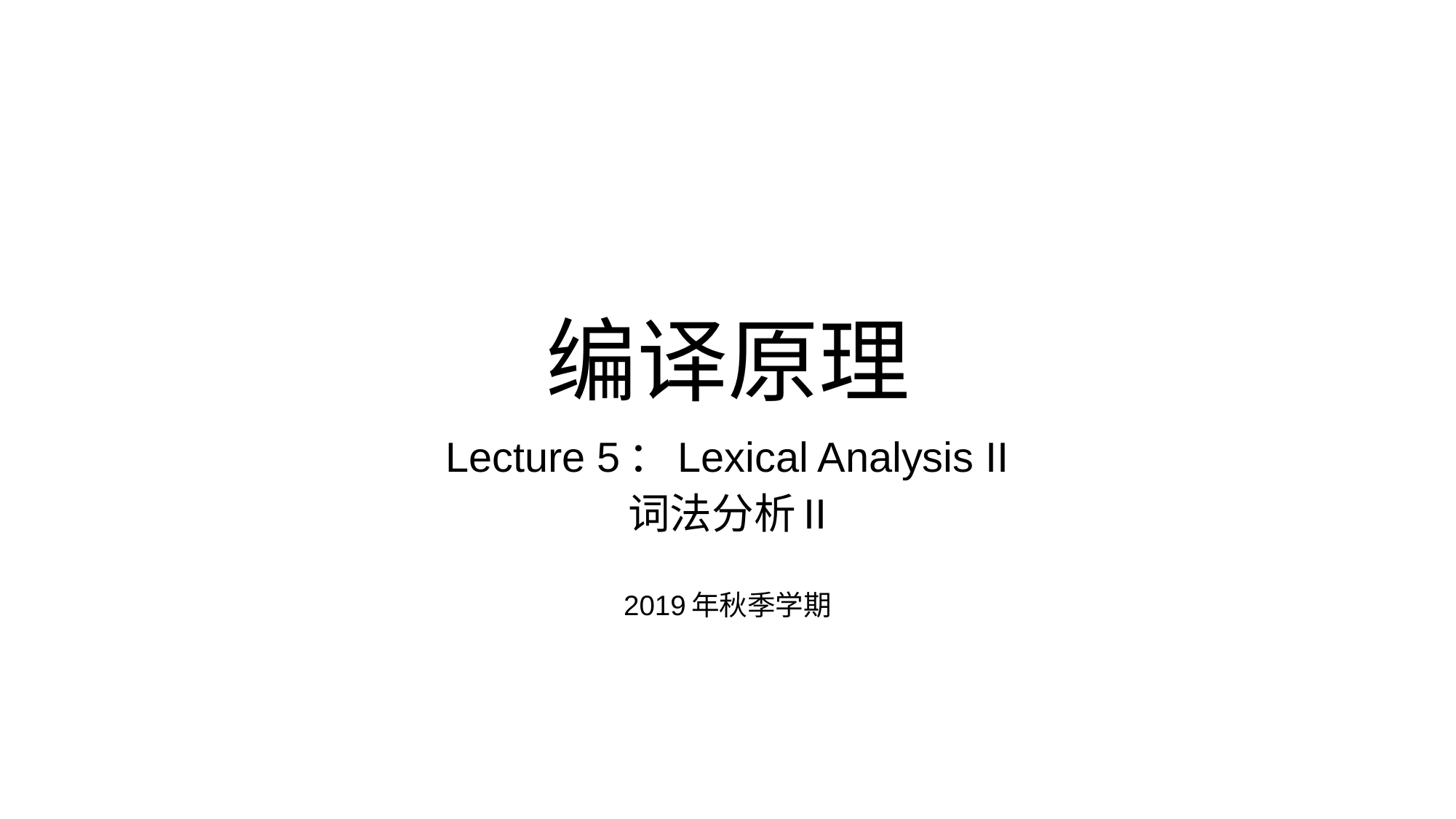

# 编译原理
Lecture 5：Lexical Analysis II
词法分析II

2019年秋季学期